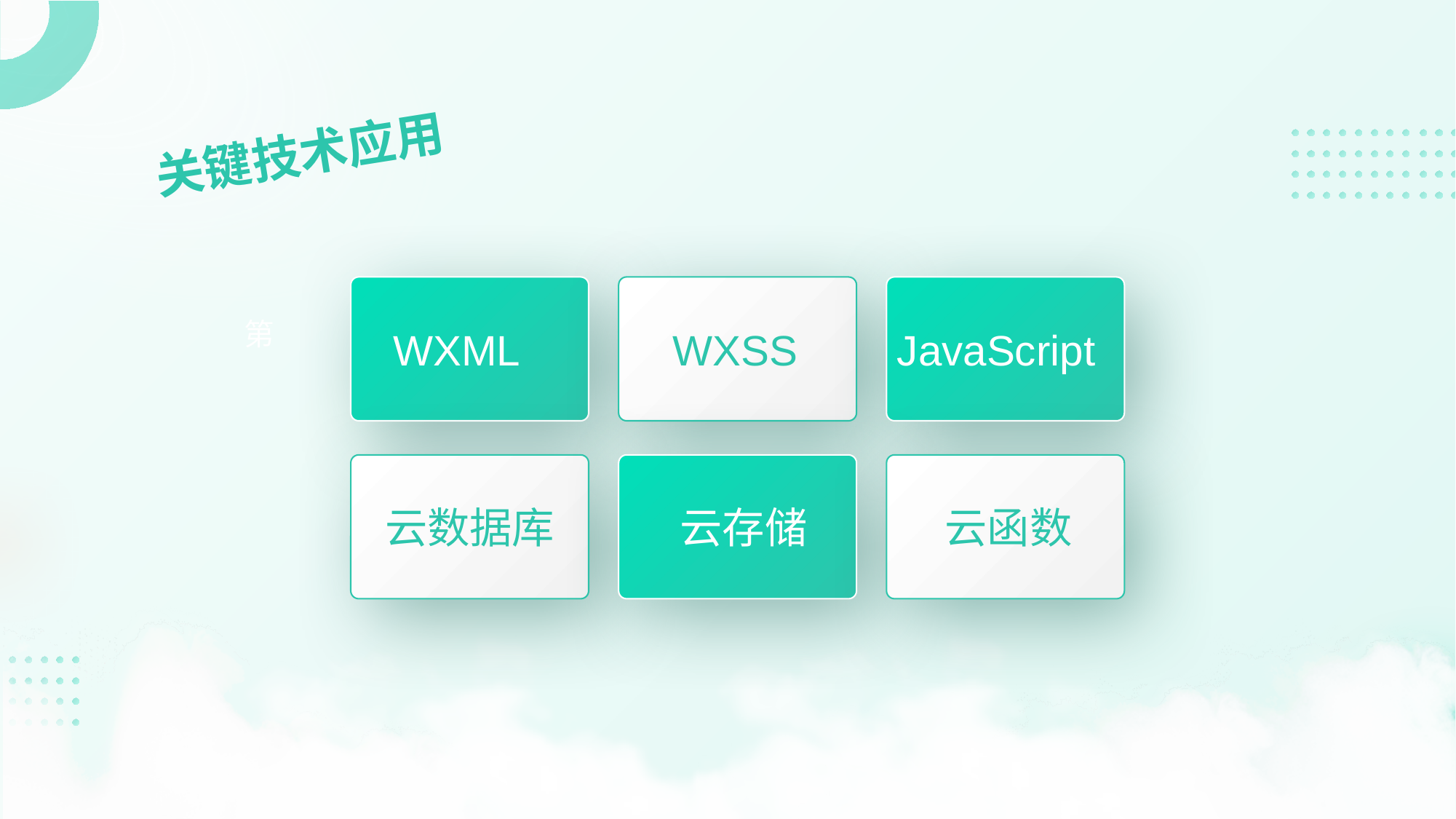

关键技术应用

第
WXML
WXSS
JavaScript

云数据库
云存储
云函数